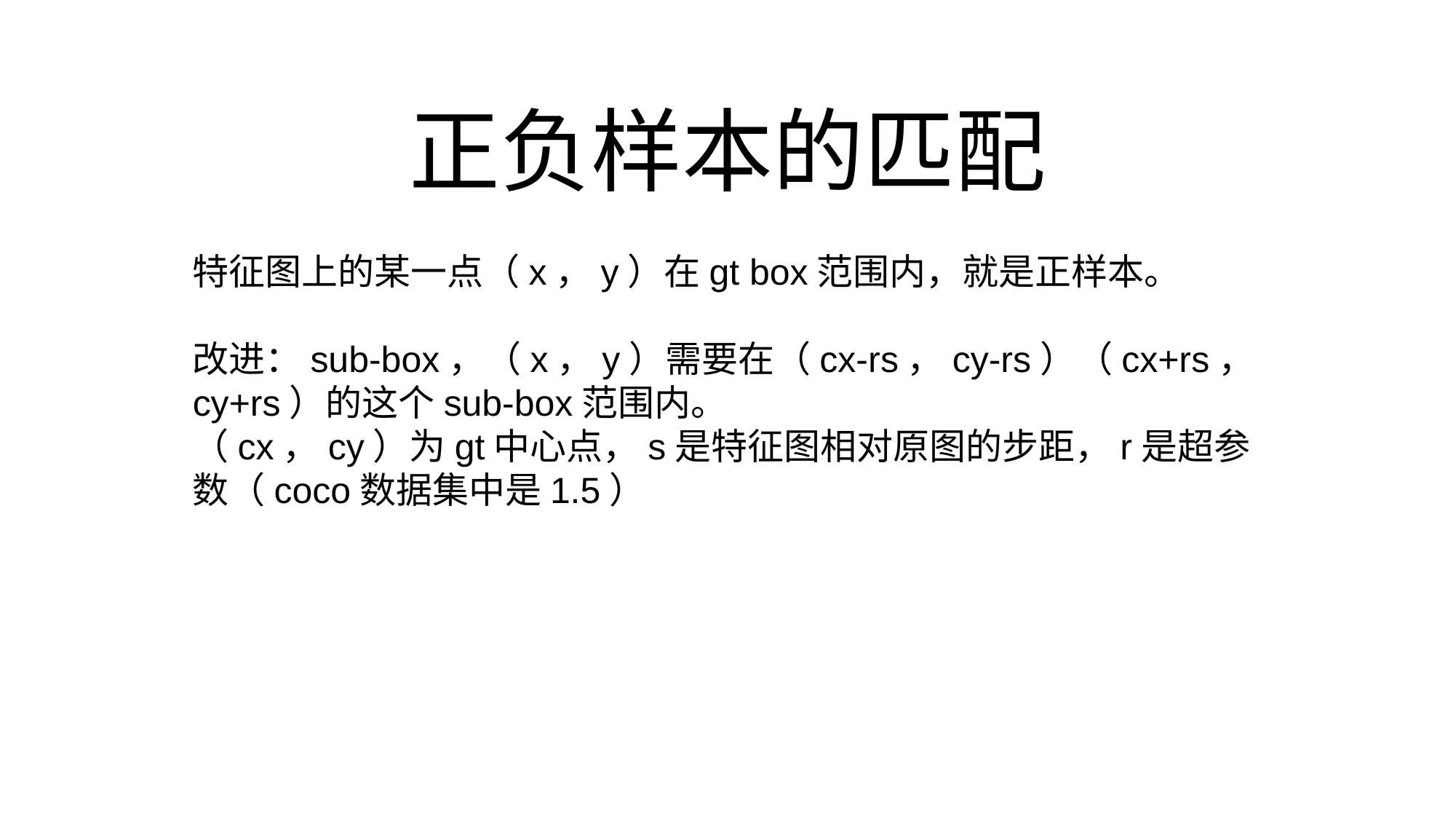

# 正负样本的匹配
特征图上的某一点（x，y）在gt box范围内，就是正样本。

改进：sub-box，（x，y）需要在（cx-rs，cy-rs）（cx+rs，cy+rs）的这个sub-box范围内。
（cx，cy）为gt中心点，s是特征图相对原图的步距，r是超参数（coco数据集中是1.5）